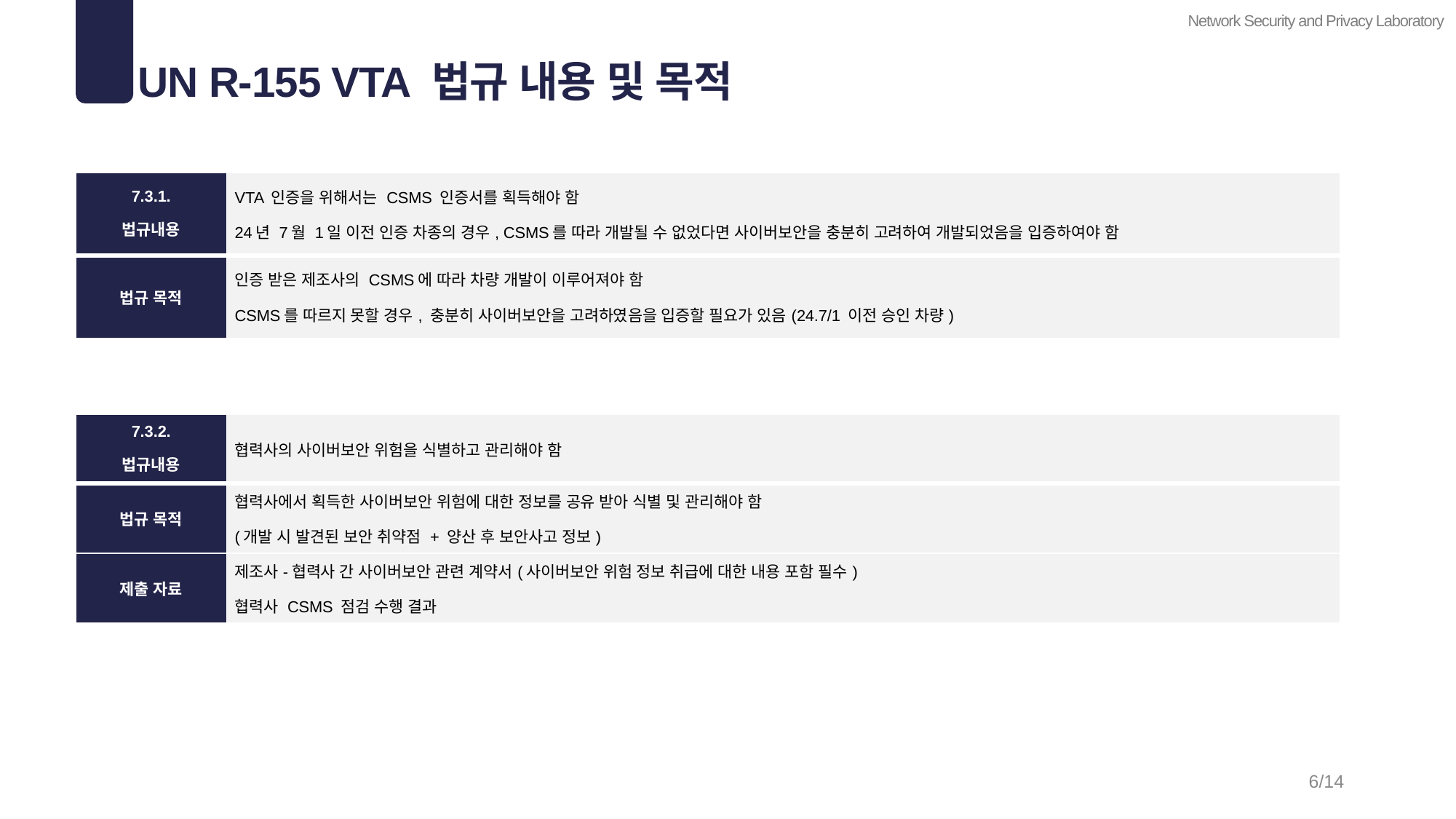

Network Security and Privacy Laboratory
02
UN R-155 VTA 법규 내용 및 목적
| 7.3.1. 법규내용 | VTA 인증을 위해서는 CSMS 인증서를 획득해야 함 24년 7월 1일 이전 인증 차종의 경우, CSMS를 따라 개발될 수 없었다면 사이버보안을 충분히 고려하여 개발되었음을 입증하여야 함 |
| --- | --- |
| 법규 목적 | 인증 받은 제조사의 CSMS에 따라 차량 개발이 이루어져야 함 CSMS를 따르지 못할 경우, 충분히 사이버보안을 고려하였음을 입증할 필요가 있음(24.7/1 이전 승인 차량) |
| 7.3.2. 법규내용 | 협력사의 사이버보안 위험을 식별하고 관리해야 함 |
| --- | --- |
| 법규 목적 | 협력사에서 획득한 사이버보안 위험에 대한 정보를 공유 받아 식별 및 관리해야 함 (개발 시 발견된 보안 취약점 + 양산 후 보안사고 정보) |
| 제출 자료 | 제조사-협력사 간 사이버보안 관련 계약서(사이버보안 위험 정보 취급에 대한 내용 포함 필수) 협력사 CSMS 점검 수행 결과 |
6/14